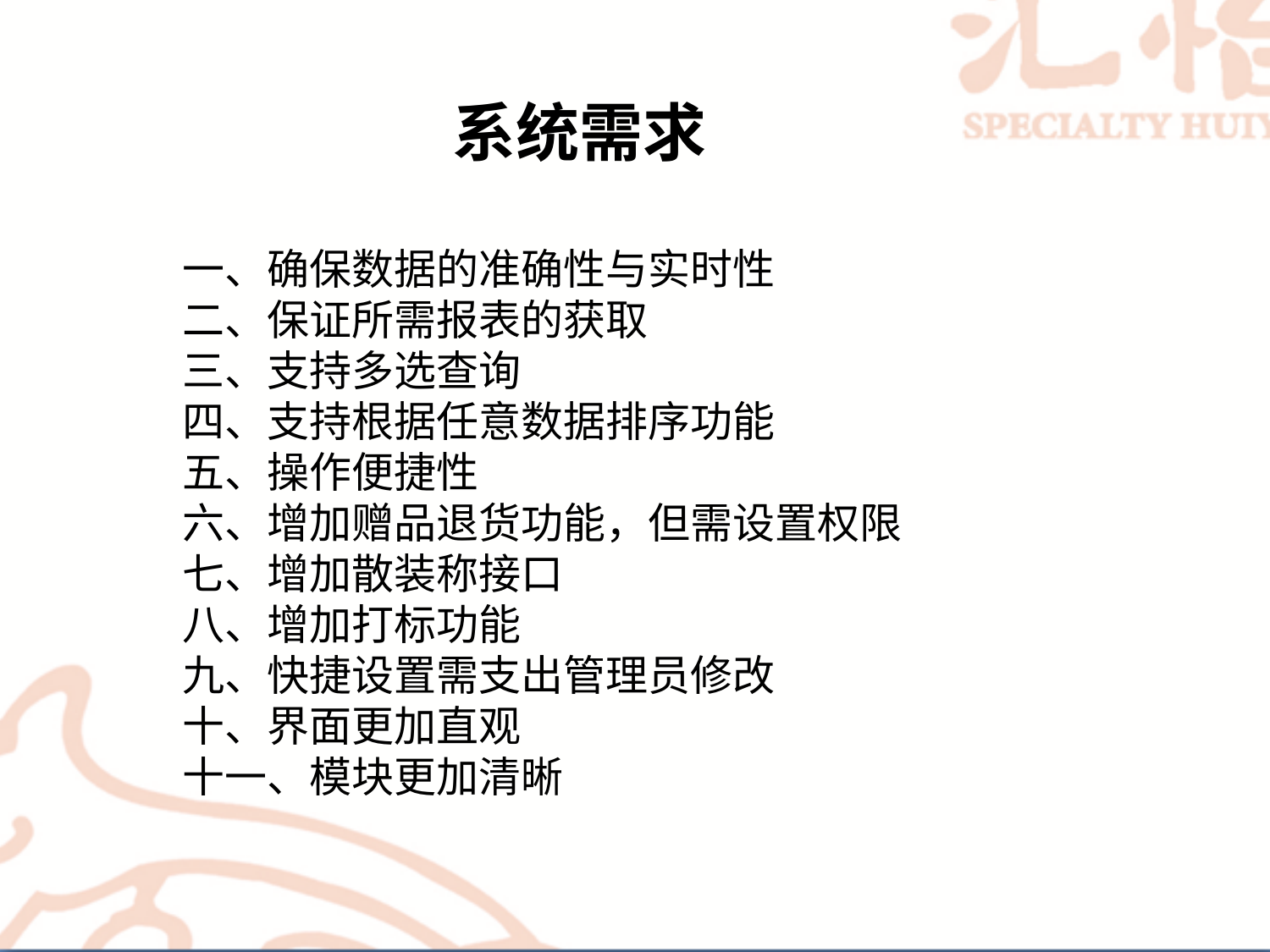

系统需求
一、确保数据的准确性与实时性
二、保证所需报表的获取
三、支持多选查询
四、支持根据任意数据排序功能
五、操作便捷性
六、增加赠品退货功能，但需设置权限
七、增加散装称接口
八、增加打标功能
九、快捷设置需支出管理员修改
十、界面更加直观
十一、模块更加清晰